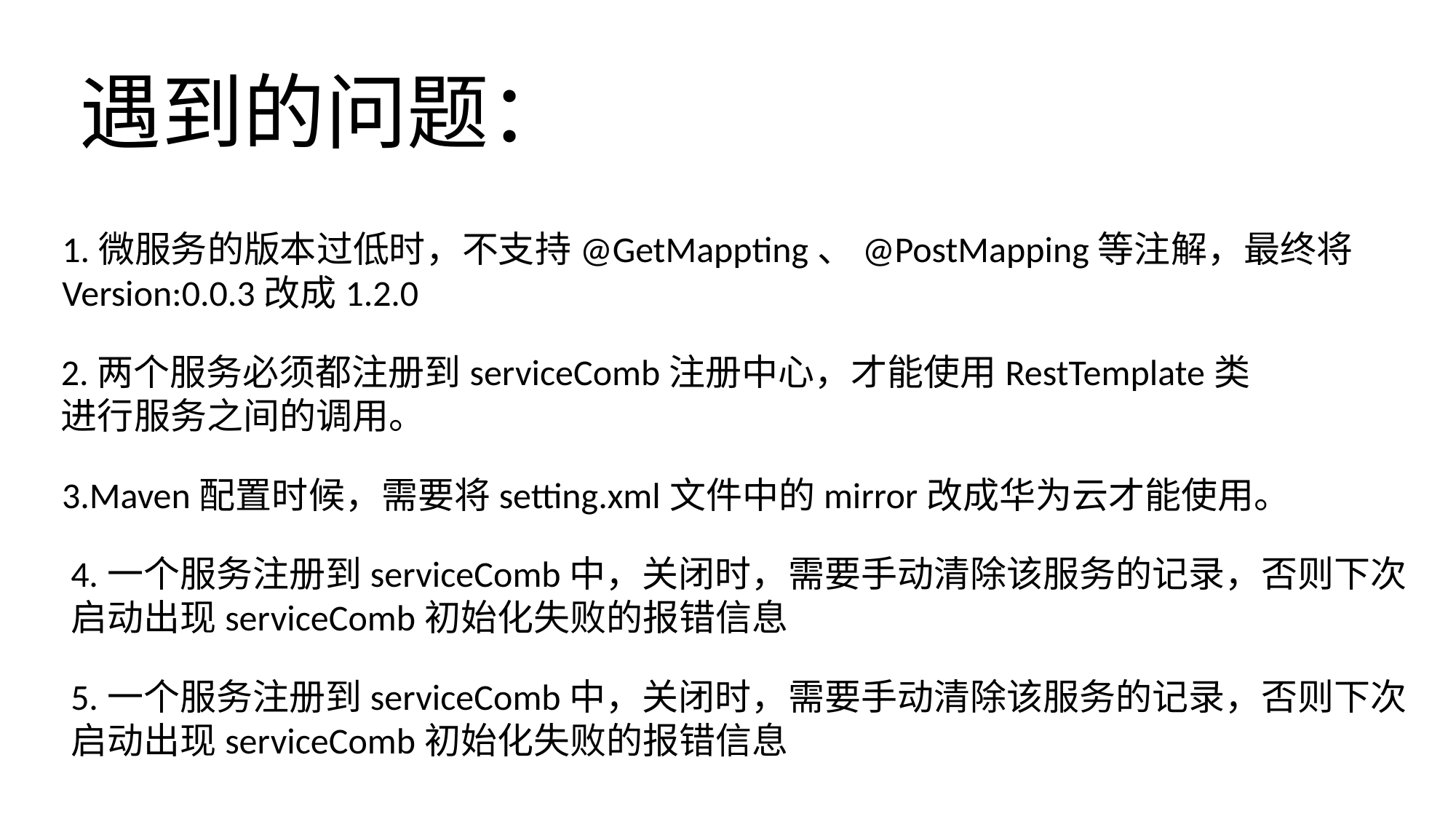

遇到的问题：
1.微服务的版本过低时，不支持@GetMappting、@PostMapping等注解，最终将
Version:0.0.3改成1.2.0
2.两个服务必须都注册到serviceComb注册中心，才能使用RestTemplate类
进行服务之间的调用。
3.Maven配置时候，需要将setting.xml文件中的mirror改成华为云才能使用。
4.一个服务注册到serviceComb中，关闭时，需要手动清除该服务的记录，否则下次
启动出现serviceComb初始化失败的报错信息
5.一个服务注册到serviceComb中，关闭时，需要手动清除该服务的记录，否则下次
启动出现serviceComb初始化失败的报错信息